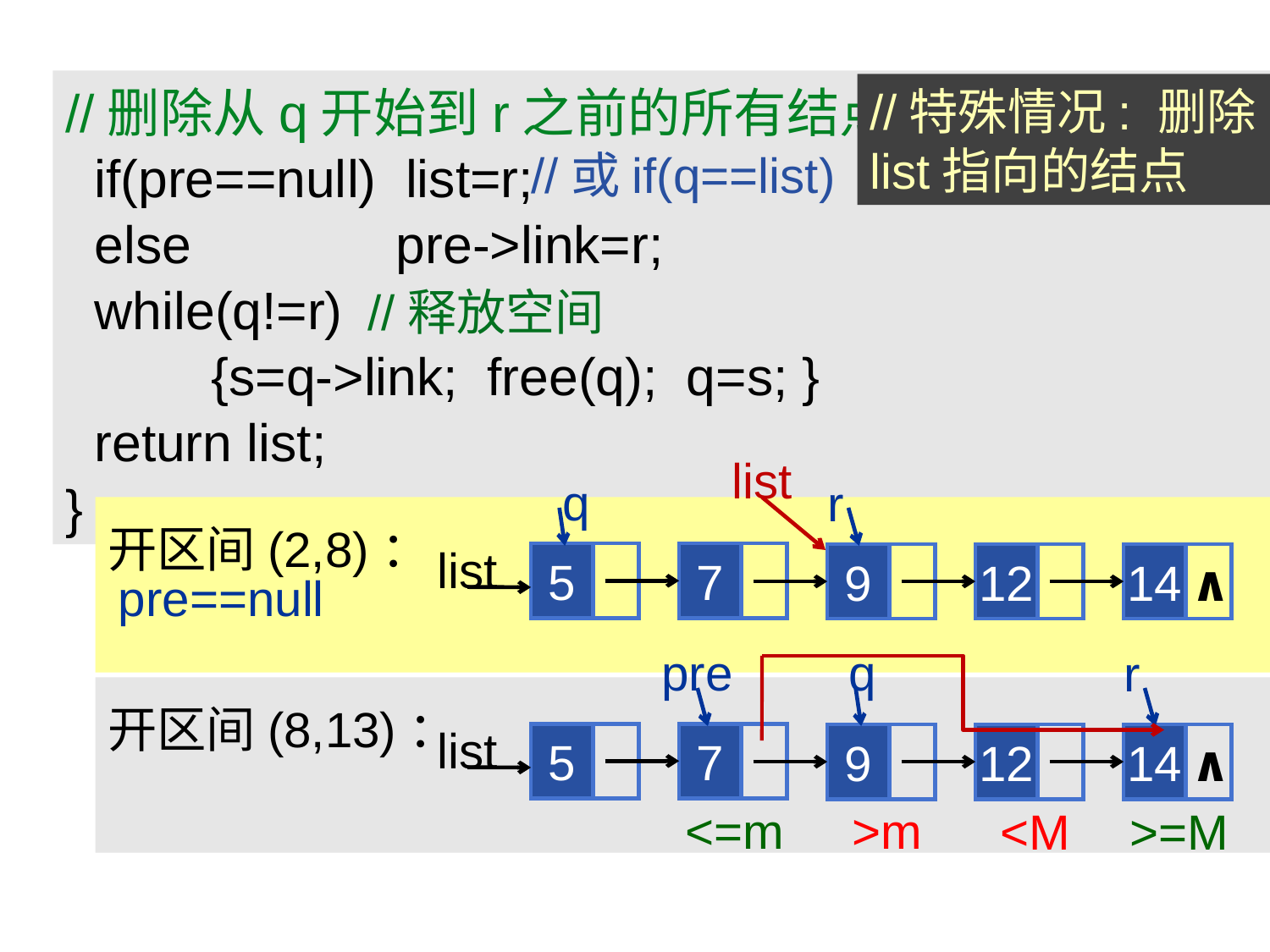

//删除从q开始到r之前的所有结点
  if(pre==null)  list=r;
  else              pre->link=r;
  while(q!=r)
          {s=q->link;  free(q);  q=s; }
  return list;
}
//特殊情况: 删除list指向的结点
//或if(q==list)
//释放空间
list
q
r
开区间(2,8)：

list
5

7

9

12

14
 ∧
pre==null
pre
q
r
开区间(8,13)：

list
5

7

9

12

14
 ∧
 <=m
 >m
<M
>=M